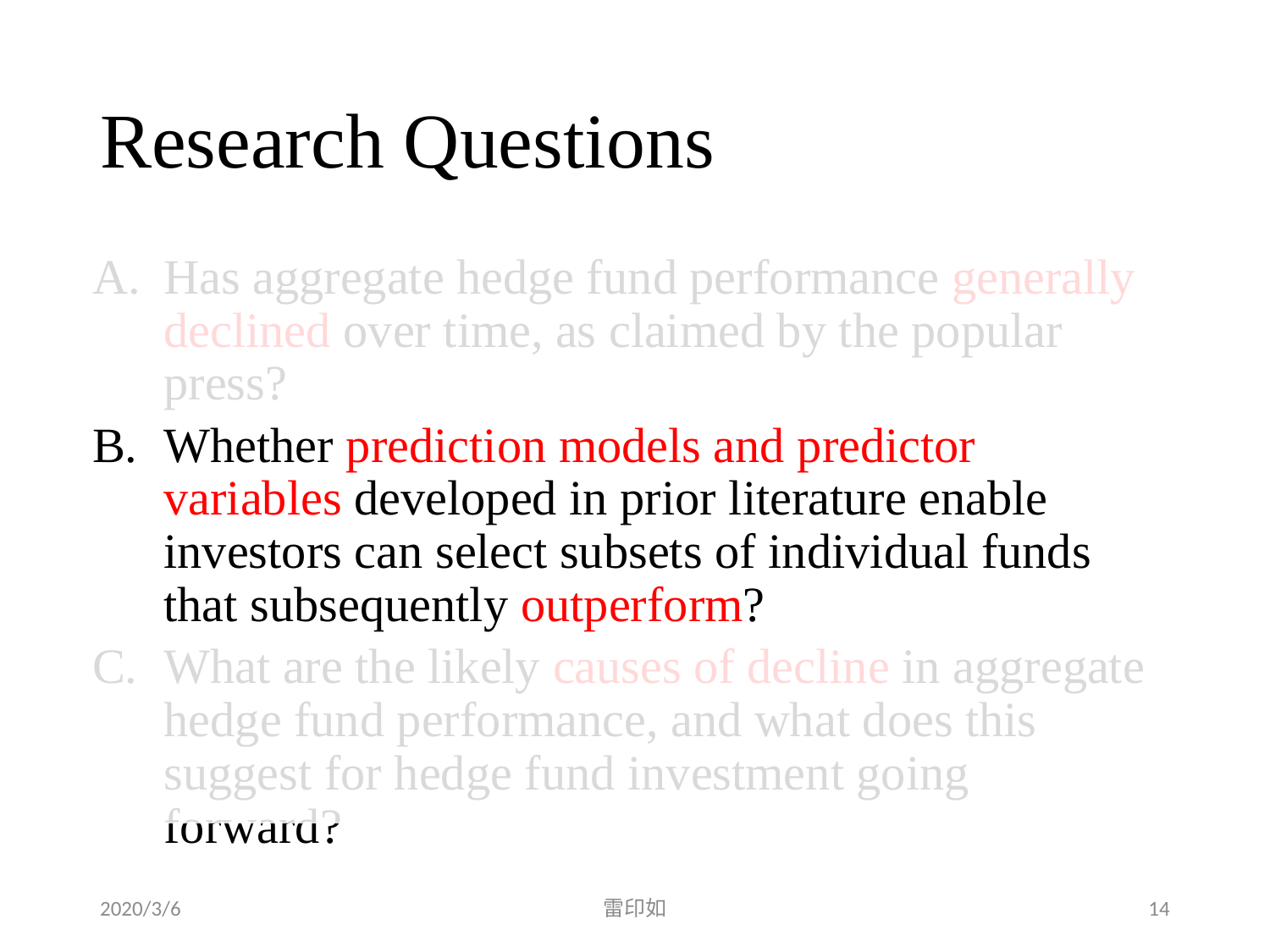

# Research Questions

Has aggregate hedge fund performance generally declined over time, as claimed by the popular press?
Whether prediction models and predictor variables developed in prior literature enable investors can select subsets of individual funds that subsequently outperform?
What are the likely causes of decline in aggregate hedge fund performance, and what does this suggest for hedge fund investment going forward?

2020/3/6
雷印如
14